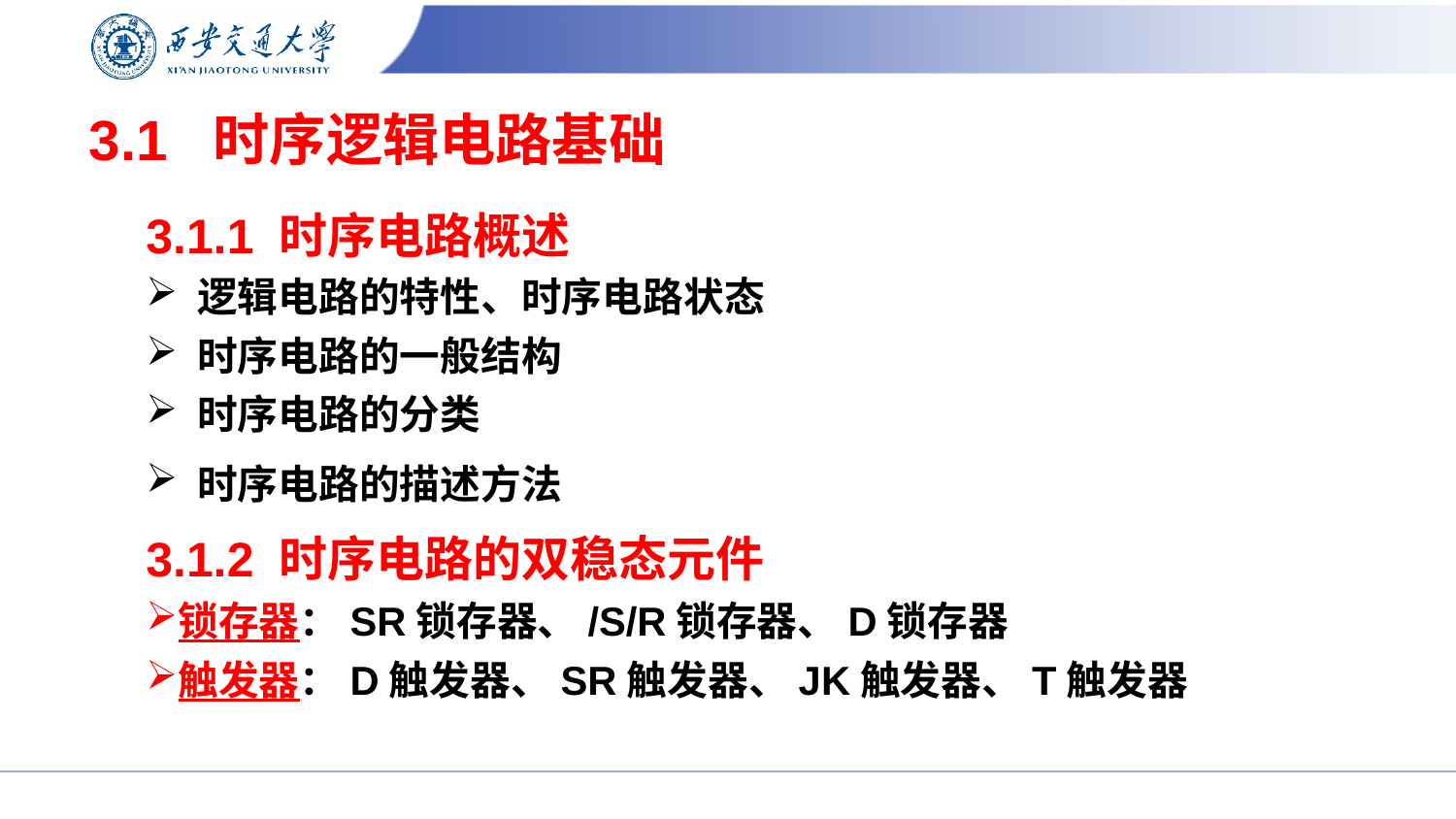

# 3.1  时序逻辑电路基础
3.1.1 时序电路概述
 逻辑电路的特性、时序电路状态
 时序电路的一般结构
 时序电路的分类
 时序电路的描述方法
3.1.2 时序电路的双稳态元件
锁存器：SR锁存器、/S/R锁存器、D锁存器
触发器：D触发器、SR触发器、JK触发器、T触发器